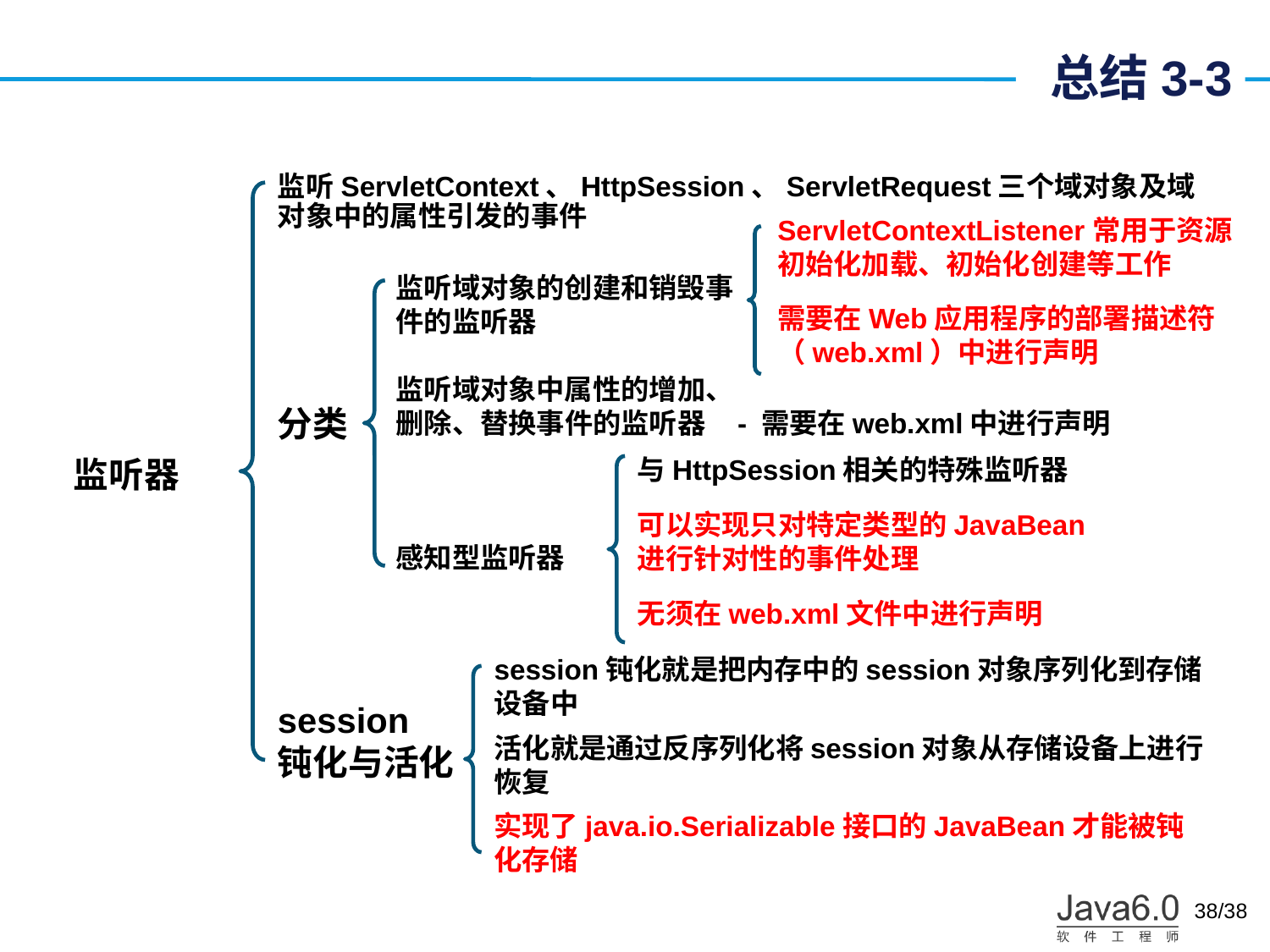

# 总结3-3
监听ServletContext、HttpSession、ServletRequest三个域对象及域对象中的属性引发的事件

分类

session
钝化与活化

ServletContextListener常用于资源初始化加载、初始化创建等工作
需要在Web应用程序的部署描述符（web.xml）中进行声明

监听域对象的创建和销毁事件的监听器

监听域对象中属性的增加、删除、替换事件的监听器

感知型监听器

- 需要在web.xml中进行声明
监听器
与HttpSession相关的特殊监听器
可以实现只对特定类型的JavaBean进行针对性的事件处理
无须在web.xml文件中进行声明

session钝化就是把内存中的session对象序列化到存储设备中
活化就是通过反序列化将session对象从存储设备上进行恢复
实现了java.io.Serializable接口的JavaBean才能被钝化存储

38/38